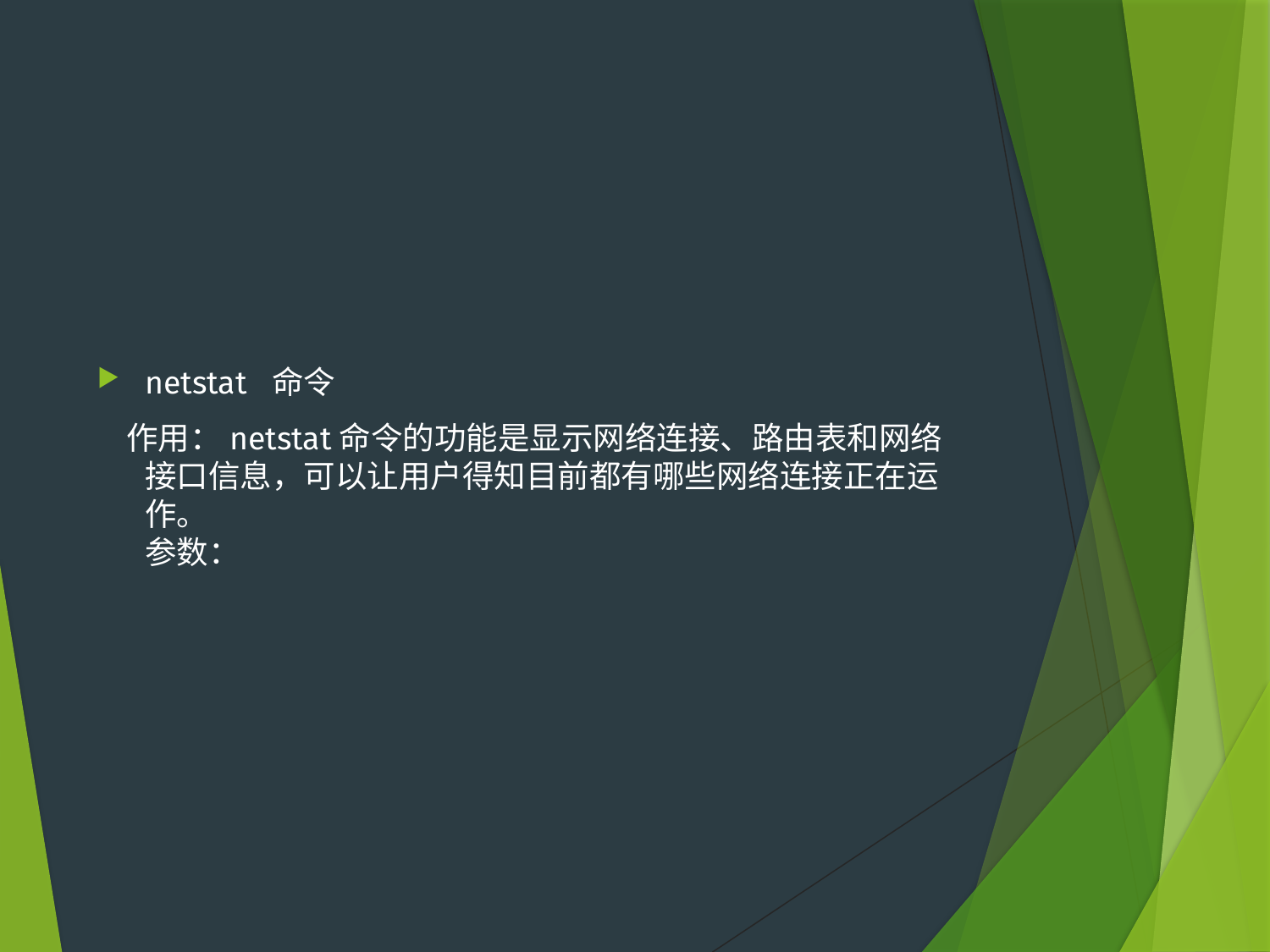

#

netstat  命令
   作用：netstat命令的功能是显示网络连接、路由表和网络接口信息，可以让用户得知目前都有哪些网络连接正在运作。
参数：